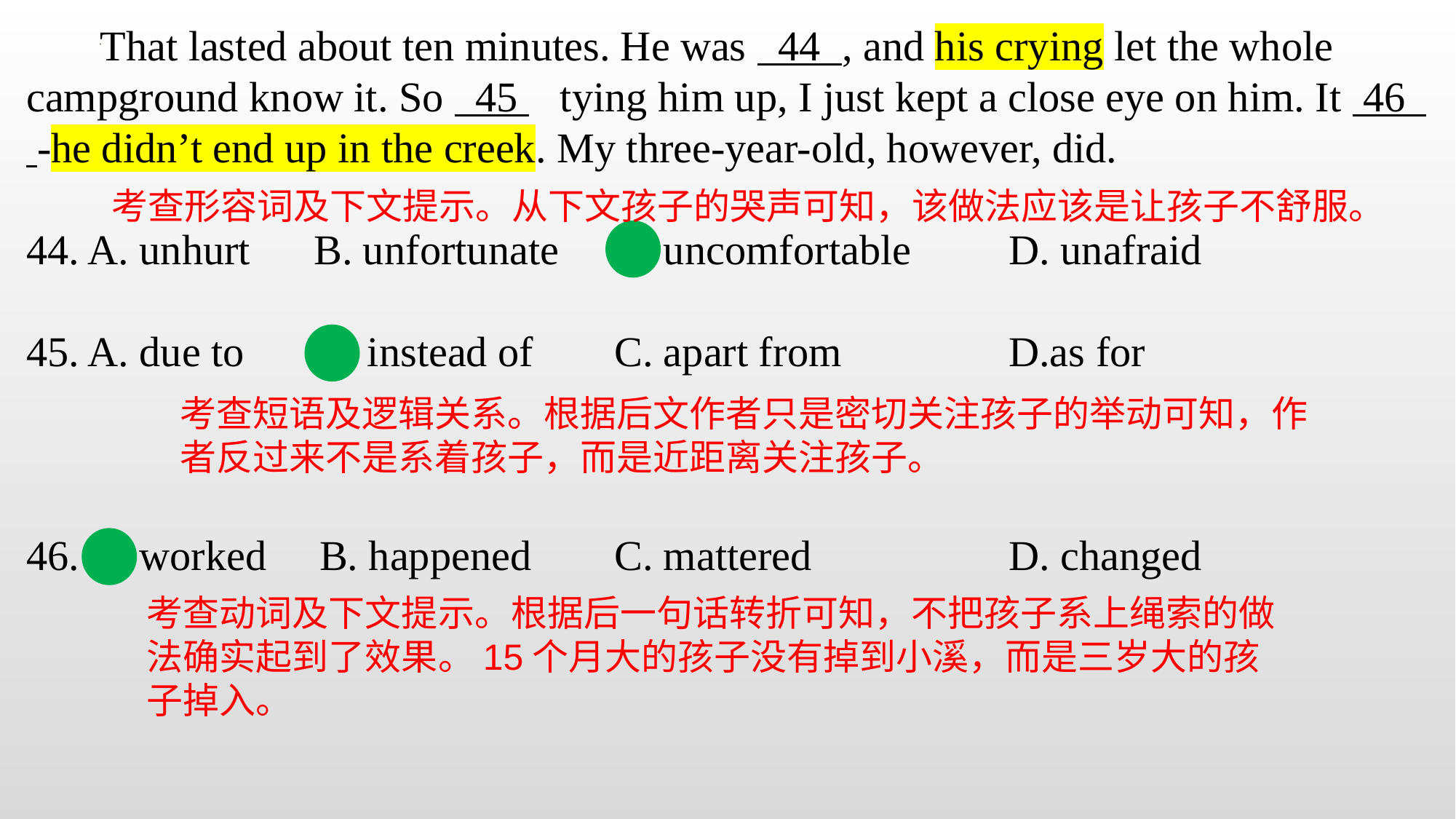

That lasted about ten minutes. He was   44  , and his crying let the whole campground know it. So   45    tying him up, I just kept a close eye on him. It  46    -he didn’t end up in the creek. My three-year-old, however, did.

44. A. unhurt      B. unfortunate 	    C. uncomfortable 	D. unafraid

45. A. due to       B. instead of 	    C. apart from 		D.as for

46. A. worked     B. happened 	    C. mattered 		D. changed

考查形容词及下文提示。从下文孩子的哭声可知，该做法应该是让孩子不舒服。

考查短语及逻辑关系。根据后文作者只是密切关注孩子的举动可知，作者反过来不是系着孩子，而是近距离关注孩子。

考查动词及下文提示。根据后一句话转折可知，不把孩子系上绳索的做法确实起到了效果。15个月大的孩子没有掉到小溪，而是三岁大的孩子掉入。